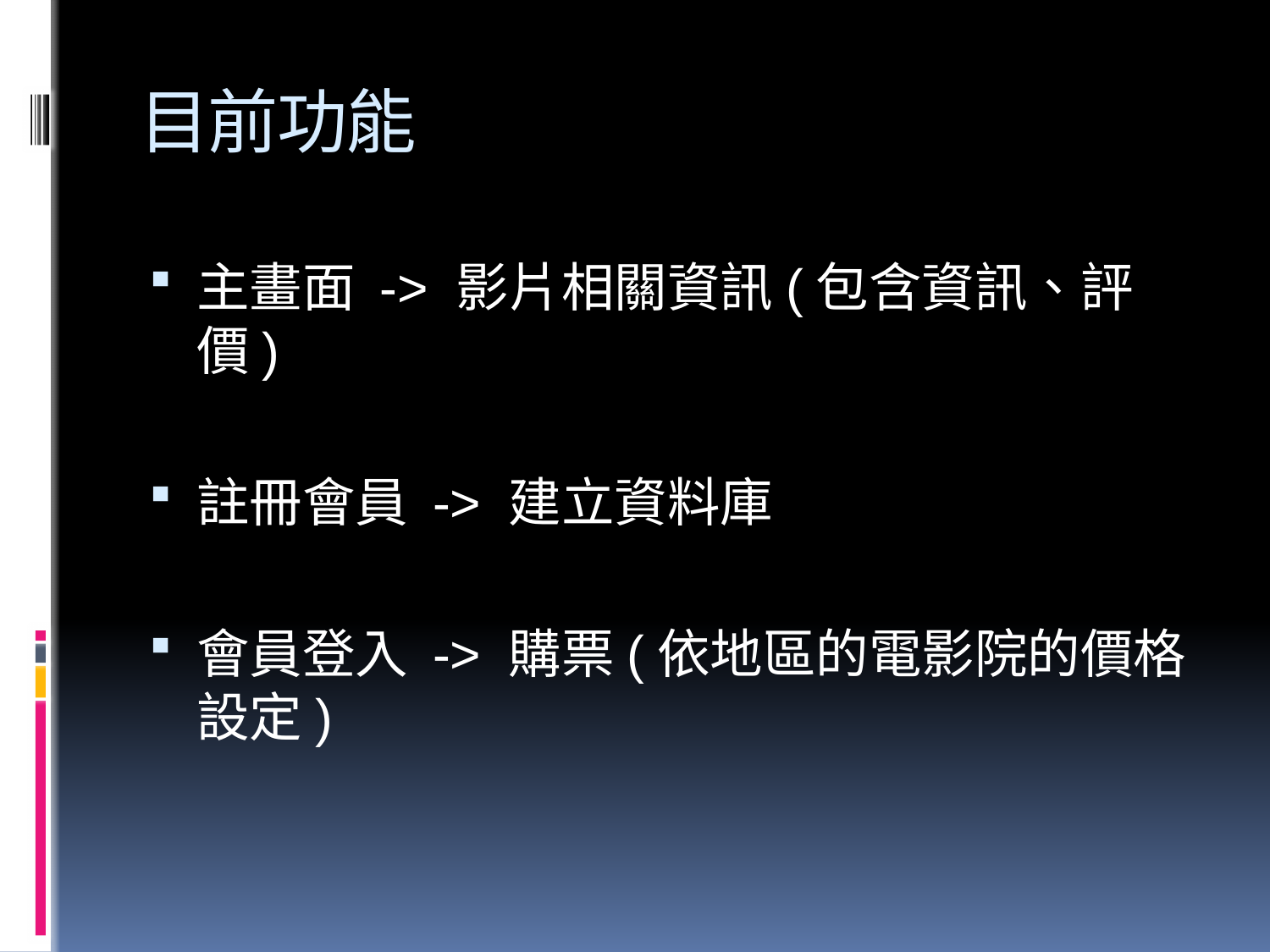

# 目前功能
主畫面 -> 影片相關資訊(包含資訊、評價)

註冊會員 -> 建立資料庫

會員登入 -> 購票(依地區的電影院的價格設定)